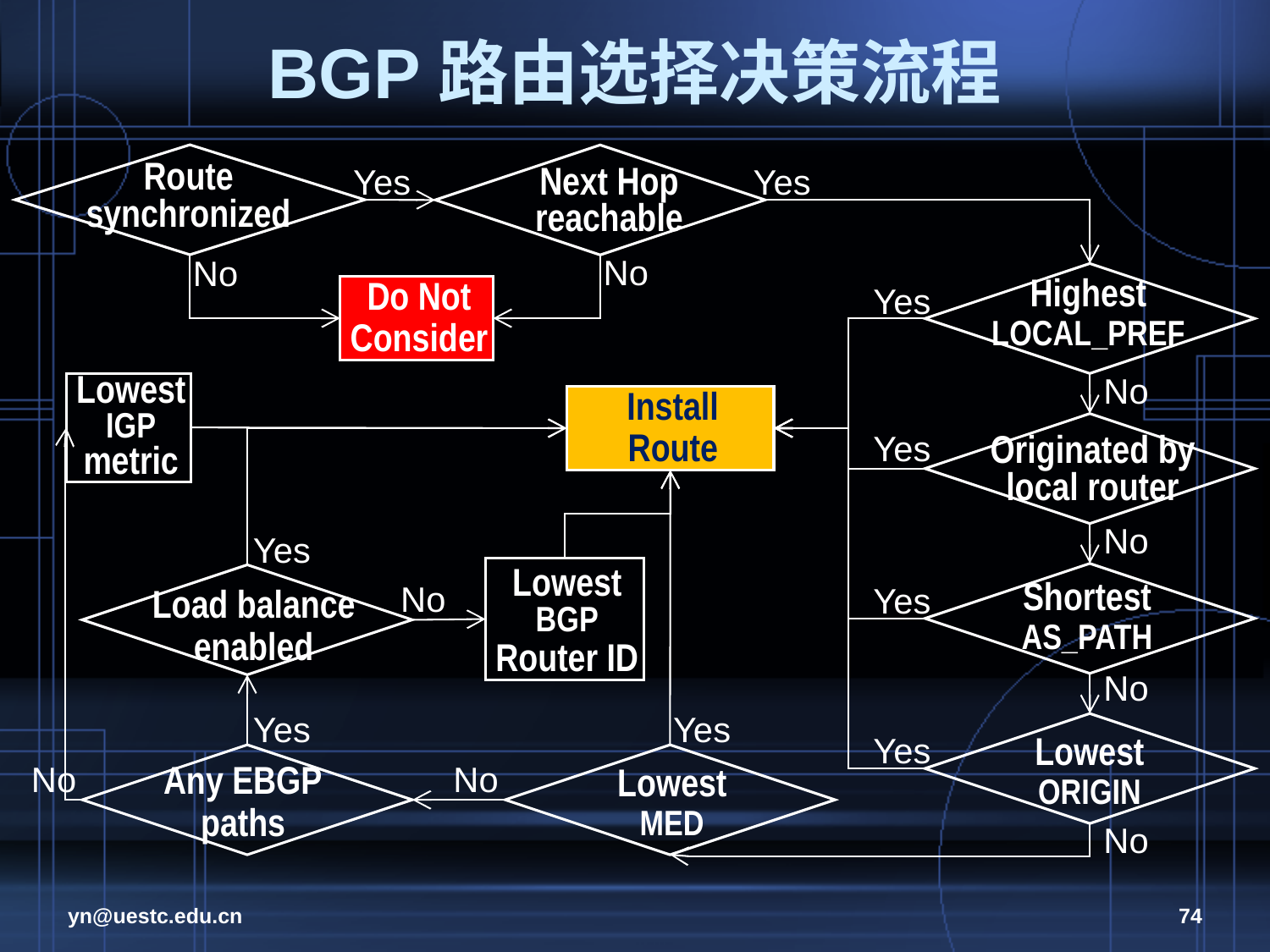

# BGP路由选择决策流程

Yes
Yes
Route
synchronized
Next Hop
reachable
No
No

Yes
Highest
LOCAL_PREF
Do Not
Consider
No
Lowest
IGP
metric
Install
Route

Yes
Originated by
local router
No
Yes
Lowest
BGP
Router ID

No
Yes
Shortest
AS_PATH
Load balance
enabled
No
Yes
Yes

Yes
Lowest
ORIGIN

No
No
Any EBGP
paths
Lowest
MED
No
yn@uestc.edu.cn
74